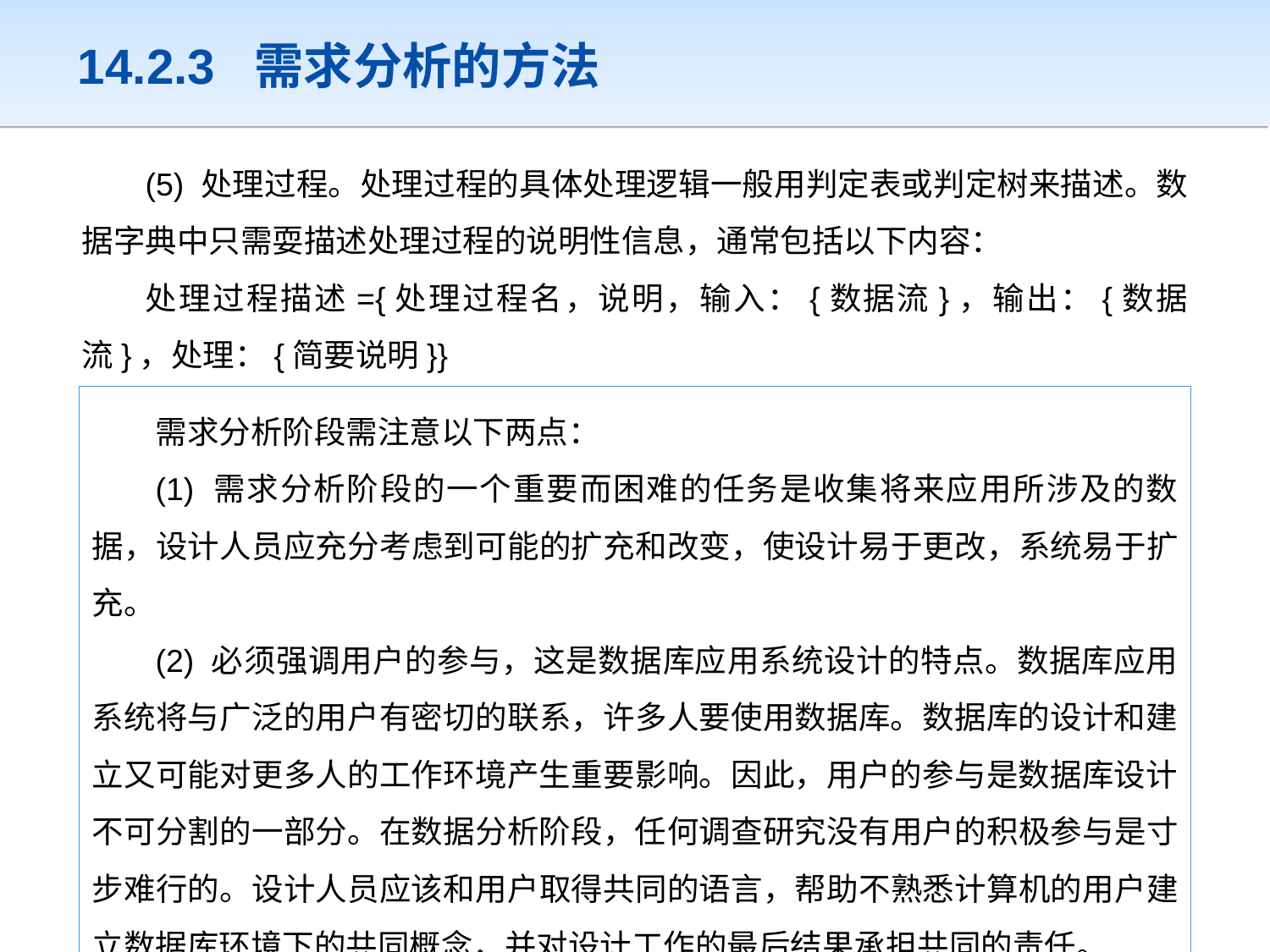

14.2.3  需求分析的方法

(5) 处理过程。处理过程的具体处理逻辑一般用判定表或判定树来描述。数据字典中只需耍描述处理过程的说明性信息，通常包括以下内容：
处理过程描述={处理过程名，说明，输入：{数据流}，输出：{数据流}，处理：{简要说明}}
数据定义
需求分析阶段需注意以下两点：
(1) 需求分析阶段的一个重要而困难的任务是收集将来应用所涉及的数据，设计人员应充分考虑到可能的扩充和改变，使设计易于更改，系统易于扩充。
(2) 必须强调用户的参与，这是数据库应用系统设计的特点。数据库应用系统将与广泛的用户有密切的联系，许多人要使用数据库。数据库的设计和建立又可能对更多人的工作环境产生重要影响。因此，用户的参与是数据库设计不可分割的一部分。在数据分析阶段，任何调查研究没有用户的积极参与是寸步难行的。设计人员应该和用户取得共同的语言，帮助不熟悉计算机的用户建立数据库环境下的共同概念，并对设计工作的最后结果承担共同的责任。